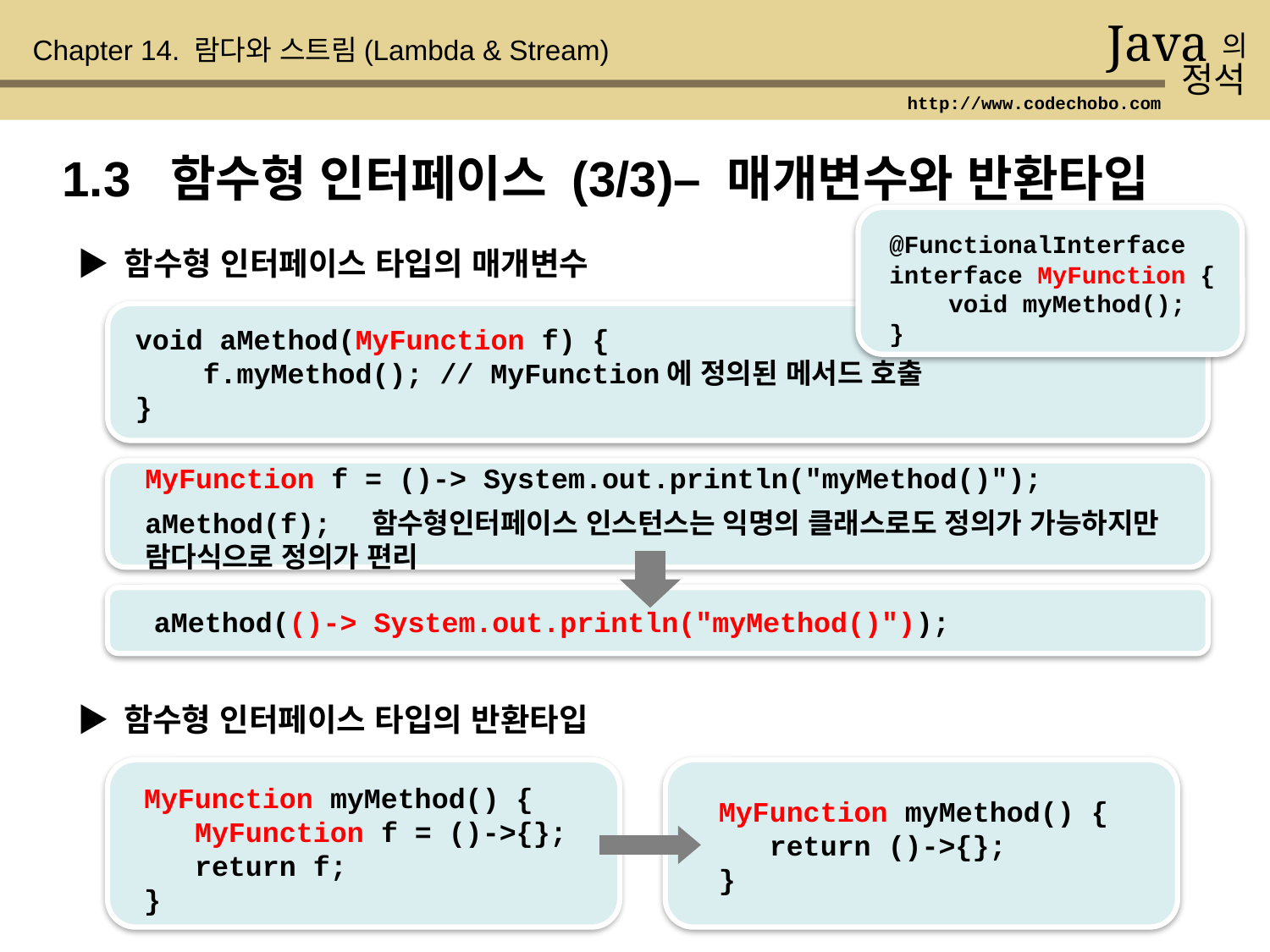

Java
의
정석
Chapter 14. 람다와 스트림(Lambda & Stream)

http://www.codechobo.com
1.3  함수형 인터페이스 (3/3)– 매개변수와 반환타입

 @FunctionalInterface
 interface MyFunction {
     void myMethod();
 }
▶ 함수형 인터페이스 타입의 매개변수

void aMethod(MyFunction f) {
    f.myMethod(); // MyFunction에 정의된 메서드 호출
}
MyFunction f = ()-> System.out.println("myMethod()");
aMethod(f);  함수형인터페이스 인스턴스는 익명의 클래스로도 정의가 가능하지만 람다식으로 정의가 편리

  aMethod(()-> System.out.println("myMethod()"));
▶ 함수형 인터페이스 타입의 반환타입

 MyFunction myMethod() {
    MyFunction f = ()->{};
    return f;
 }

  MyFunction myMethod() {
     return ()->{};
  }